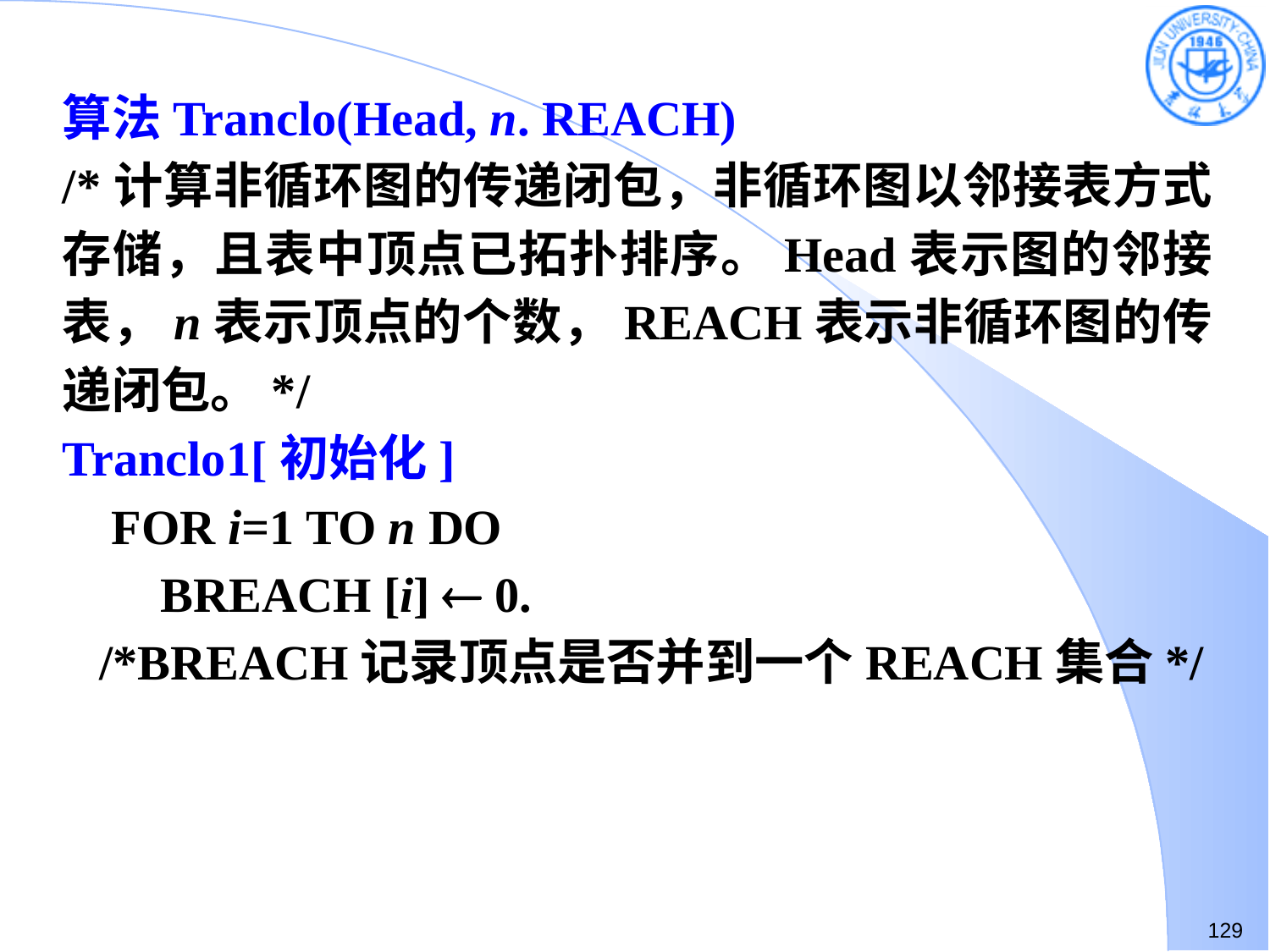

算法Tranclo(Head, n. REACH)
/*计算非循环图的传递闭包，非循环图以邻接表方式存储，且表中顶点已拓扑排序。Head表示图的邻接表，n表示顶点的个数，REACH表示非循环图的传递闭包。*/
Tranclo1[初始化]
    FOR i=1 TO n DO
        BREACH [i] ← 0.
   /*BREACH记录顶点是否并到一个REACH集合*/